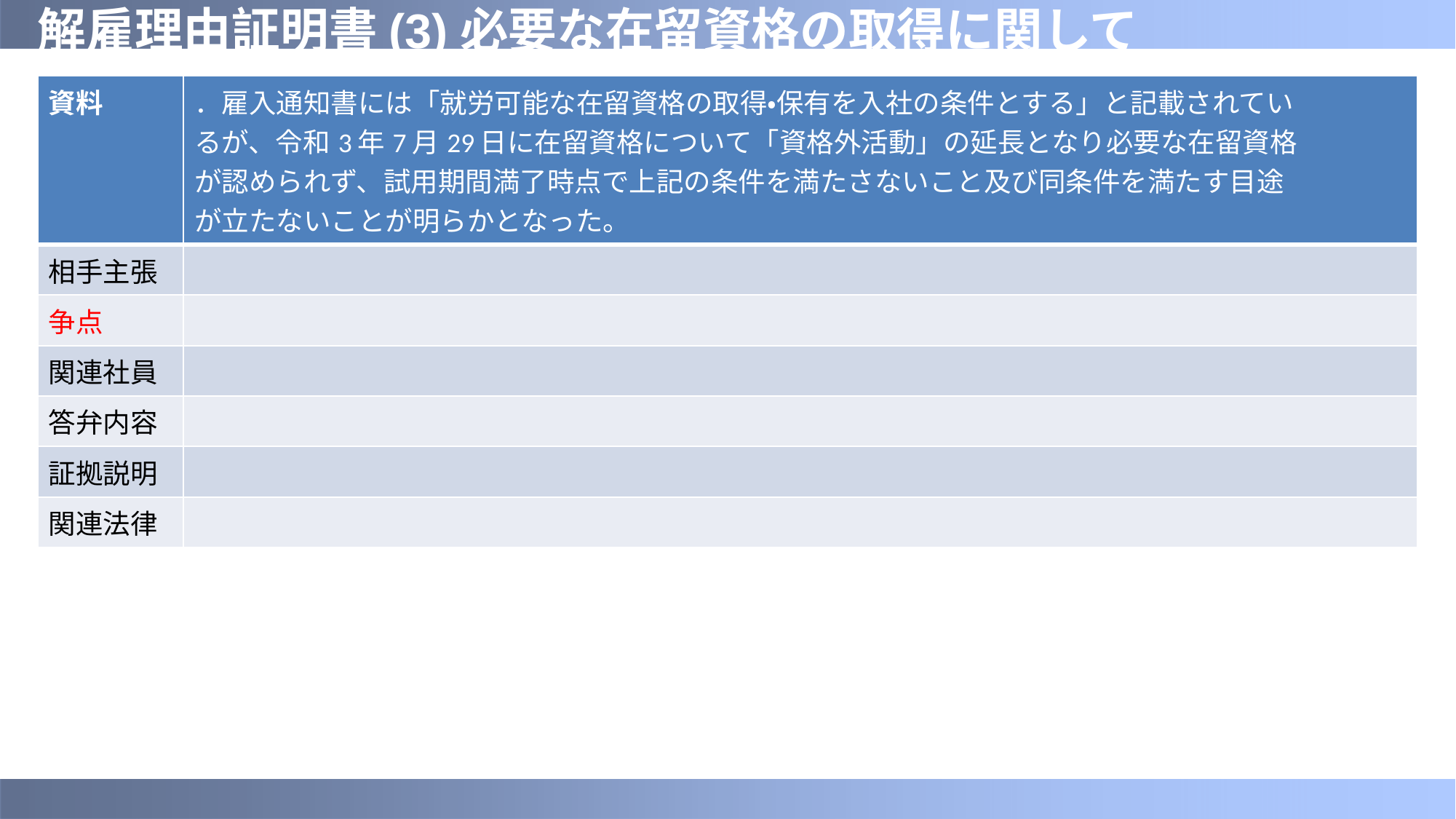

# 解雇理由証明書(3)必要な在留資格の取得に関して
| 資料 | ．雇入通知書には「就労可能な在留資格の取得・保有を入社の条件とする」と記載されてい るが、令和3年7月29日に在留資格について「資格外活動」の延長となり必要な在留資格 が認められず、試用期間満了時点で上記の条件を満たさないこと及び同条件を満たす目途 が立たないことが明らかとなった。 |
| --- | --- |
| 相手主張 |  |
| 争点 |  |
| 関連社員 |  |
| 答弁内容 |  |
| 証拠説明 |  |
| 関連法律 |  |